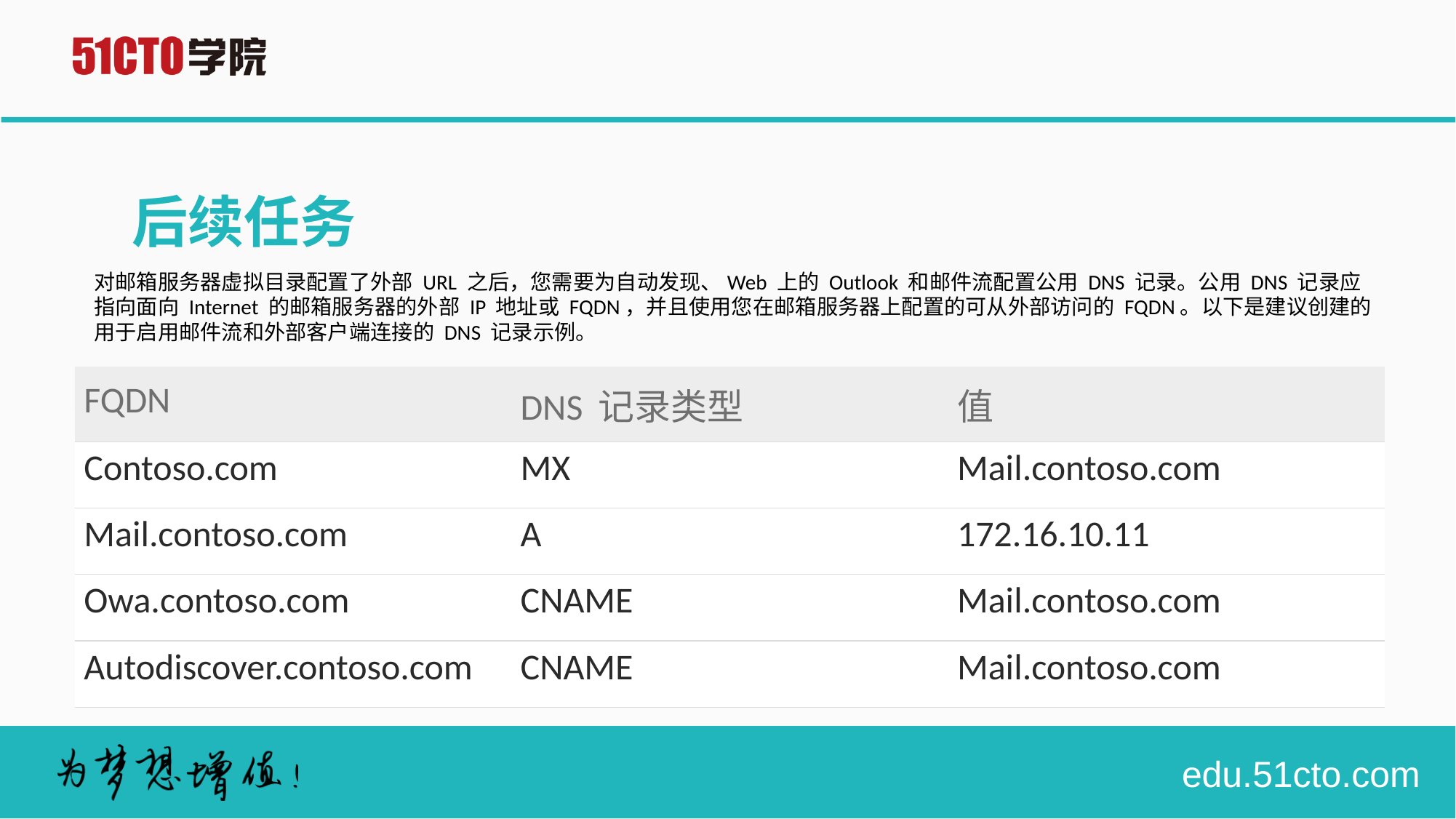

# 后续任务
对邮箱服务器虚拟目录配置了外部 URL 之后，您需要为自动发现、Web 上的 Outlook 和邮件流配置公用 DNS 记录。公用 DNS 记录应指向面向 Internet 的邮箱服务器的外部 IP 地址或 FQDN，并且使用您在邮箱服务器上配置的可从外部访问的 FQDN。以下是建议创建的用于启用邮件流和外部客户端连接的 DNS 记录示例。
| FQDN | DNS 记录类型 | 值 |
| --- | --- | --- |
| Contoso.com | MX | Mail.contoso.com |
| Mail.contoso.com | A | 172.16.10.11 |
| Owa.contoso.com | CNAME | Mail.contoso.com |
| Autodiscover.contoso.com | CNAME | Mail.contoso.com |